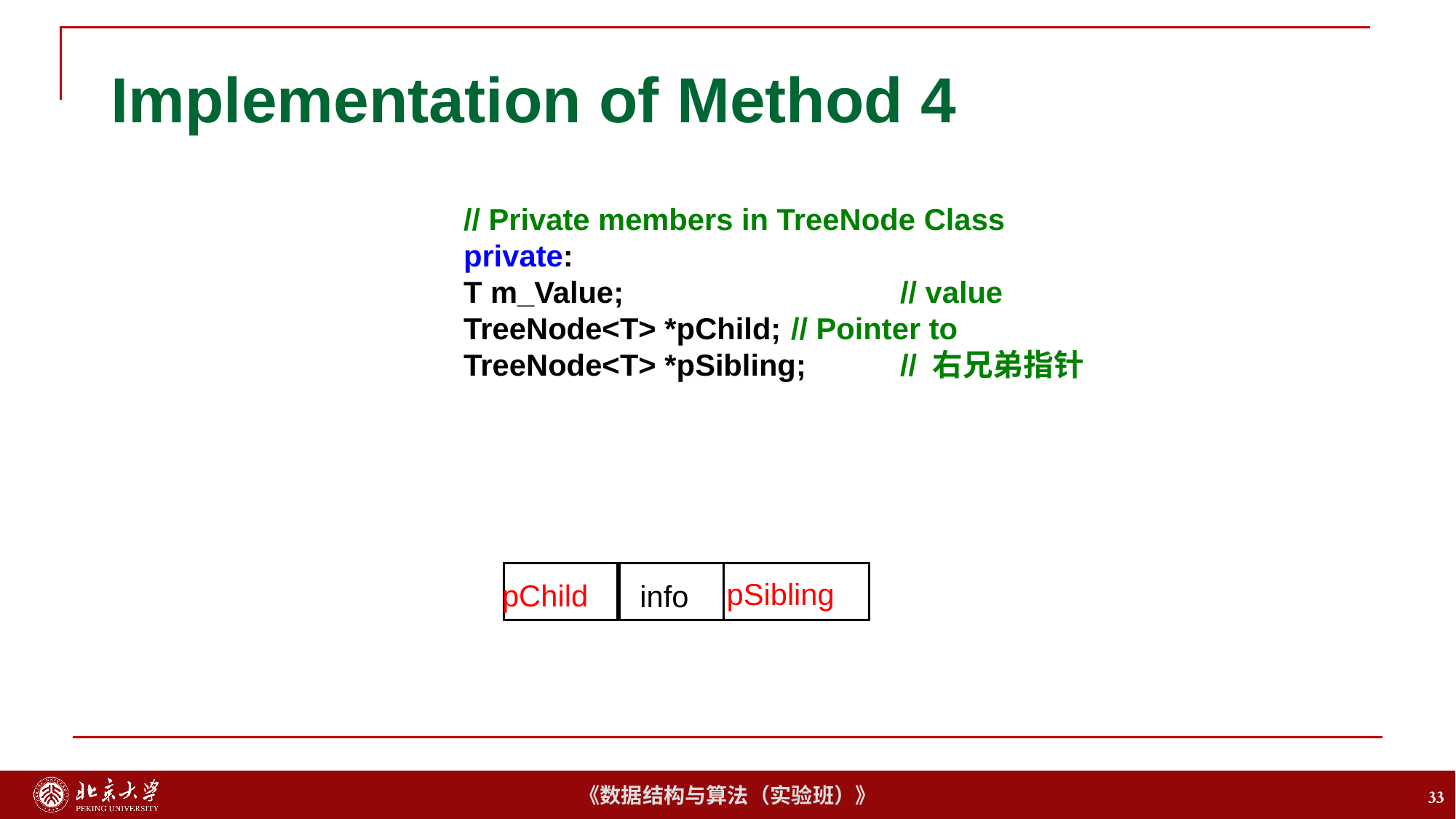

# Implementation of Method 4
// Private members in TreeNode Class
private:
T m_Value;			// value
TreeNode<T> *pChild;	// Pointer to
TreeNode<T> *pSibling;	// 右兄弟指针

pSibling
pChild
info

33